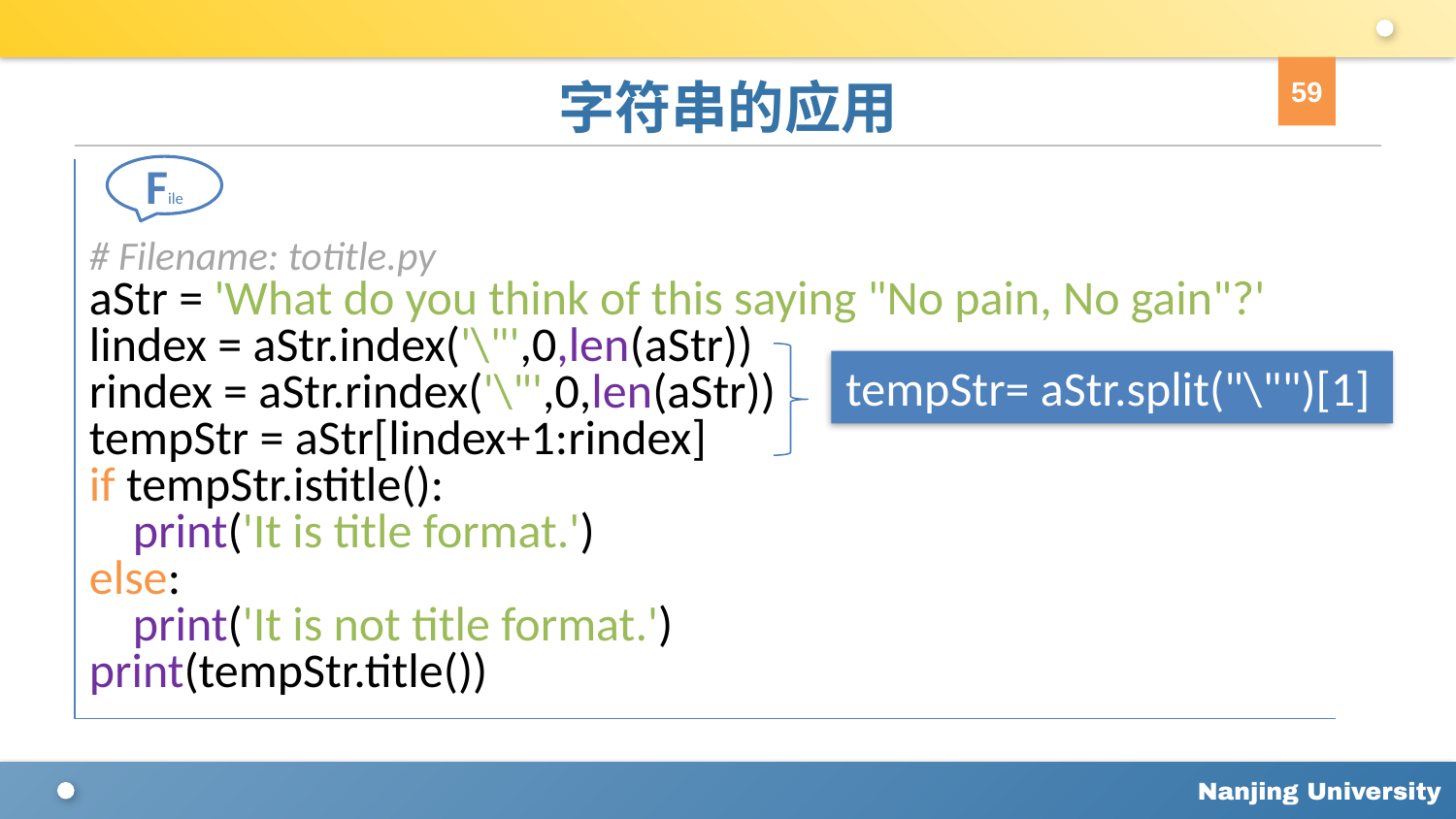

59
# 字符串的应用
File

# Filename: totitle.py
aStr = 'What do you think of this saying "No pain, No gain"?'
lindex = aStr.index('\"',0,len(aStr))
rindex = aStr.rindex('\"',0,len(aStr))
tempStr = aStr[lindex+1:rindex]
if tempStr.istitle():
    print('It is title format.')
else:
    print('It is not title format.')
print(tempStr.title())

tempStr= aStr.split("\"")[1]